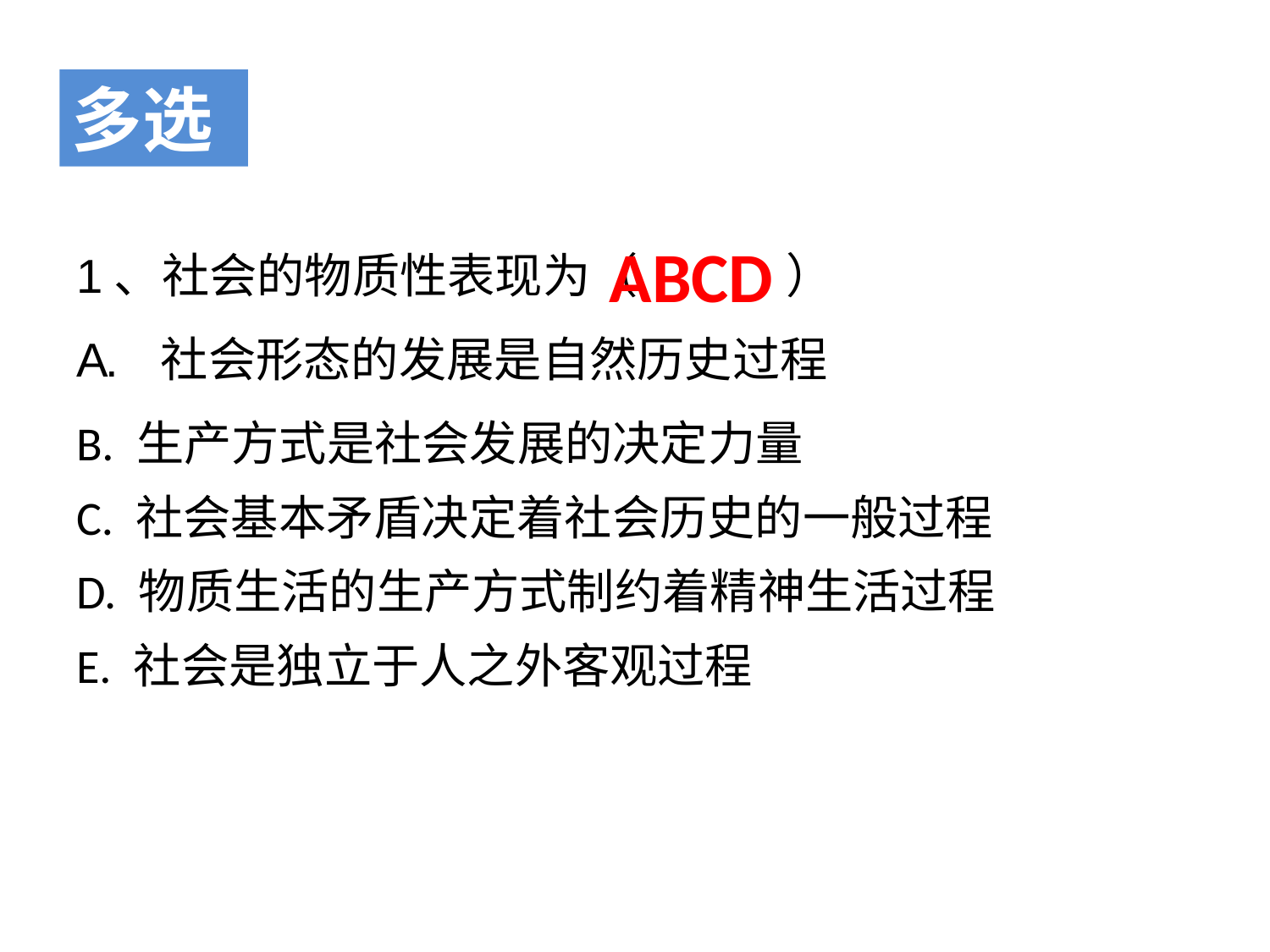

多选
1、社会的物质性表现为（              ）
社会形态的发展是自然历史过程
B. 生产方式是社会发展的决定力量
C. 社会基本矛盾决定着社会历史的一般过程
D. 物质生活的生产方式制约着精神生活过程
E. 社会是独立于人之外客观过程

ABCD